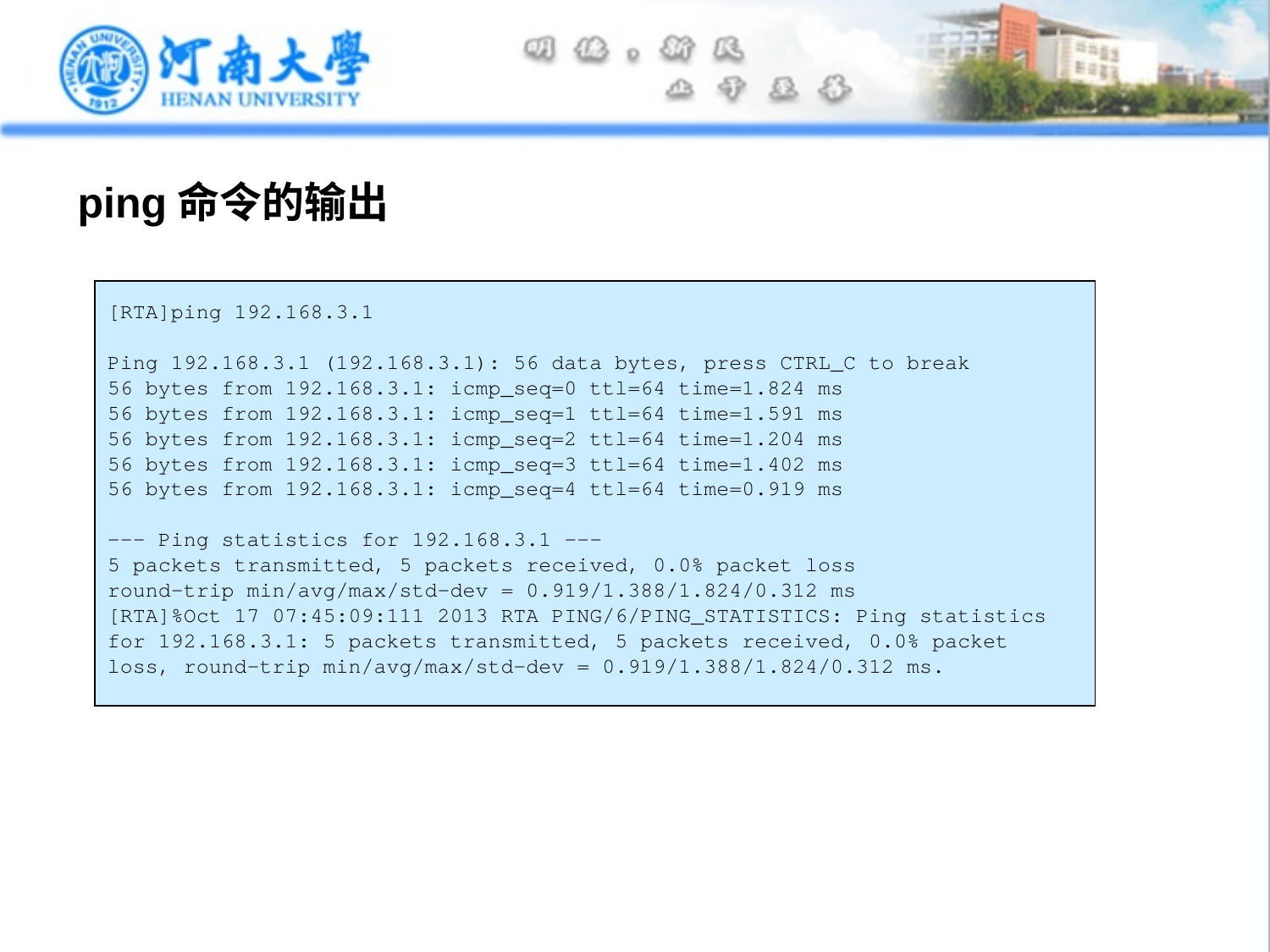

# ping命令的输出

[RTA]ping 192.168.3.1
Ping 192.168.3.1 (192.168.3.1): 56 data bytes, press CTRL_C to break
56 bytes from 192.168.3.1: icmp_seq=0 ttl=64 time=1.824 ms
56 bytes from 192.168.3.1: icmp_seq=1 ttl=64 time=1.591 ms
56 bytes from 192.168.3.1: icmp_seq=2 ttl=64 time=1.204 ms
56 bytes from 192.168.3.1: icmp_seq=3 ttl=64 time=1.402 ms
56 bytes from 192.168.3.1: icmp_seq=4 ttl=64 time=0.919 ms

--- Ping statistics for 192.168.3.1 ---
5 packets transmitted, 5 packets received, 0.0% packet loss
round-trip min/avg/max/std-dev = 0.919/1.388/1.824/0.312 ms
[RTA]%Oct 17 07:45:09:111 2013 RTA PING/6/PING_STATISTICS: Ping statistics for 192.168.3.1: 5 packets transmitted, 5 packets received, 0.0% packet loss, round-trip min/avg/max/std-dev = 0.919/1.388/1.824/0.312 ms.